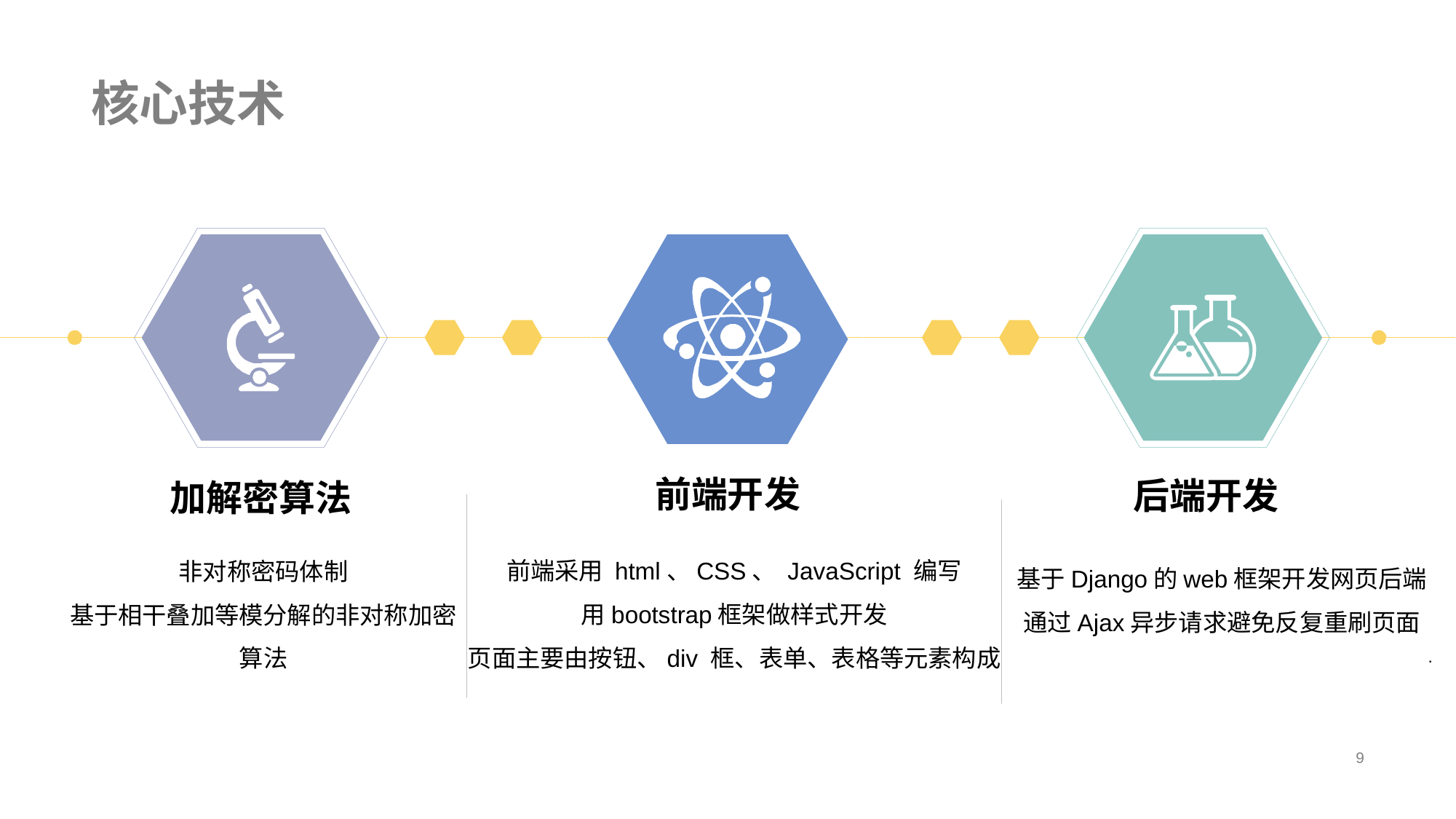

# 核心技术

前端开发
后端开发
加解密算法
前端采用 html、CSS、 JavaScript 编写
用bootstrap框架做样式开发
页面主要由按钮、div 框、表单、表格等元素构成
非对称密码体制
基于相干叠加等模分解的非对称加密算法
基于Django的web框架开发网页后端
通过Ajax异步请求避免反复重刷页面
.
9